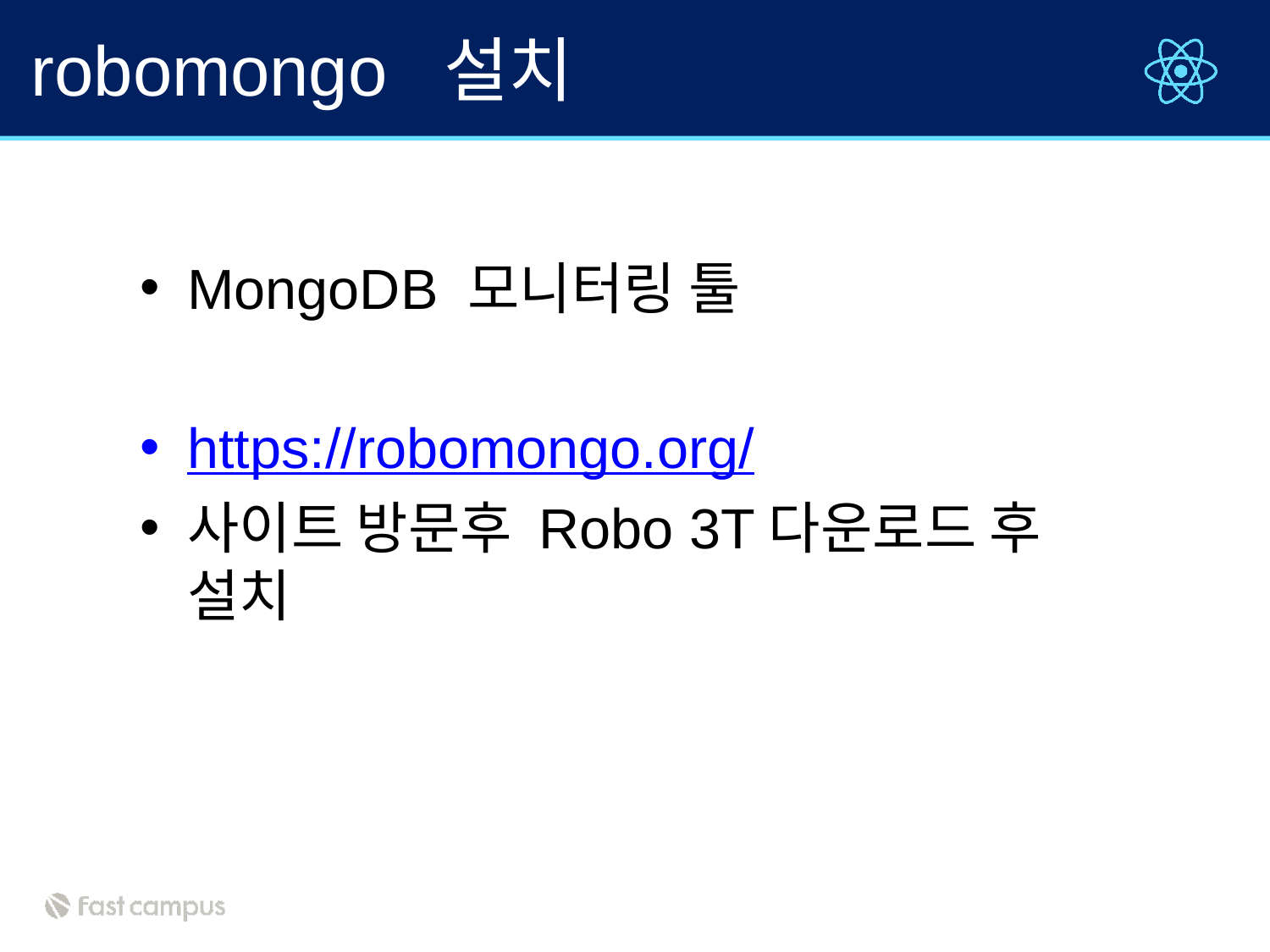

# robomongo  설치
MongoDB 모니터링 툴

https://robomongo.org/
사이트 방문후 Robo 3T다운로드 후 설치